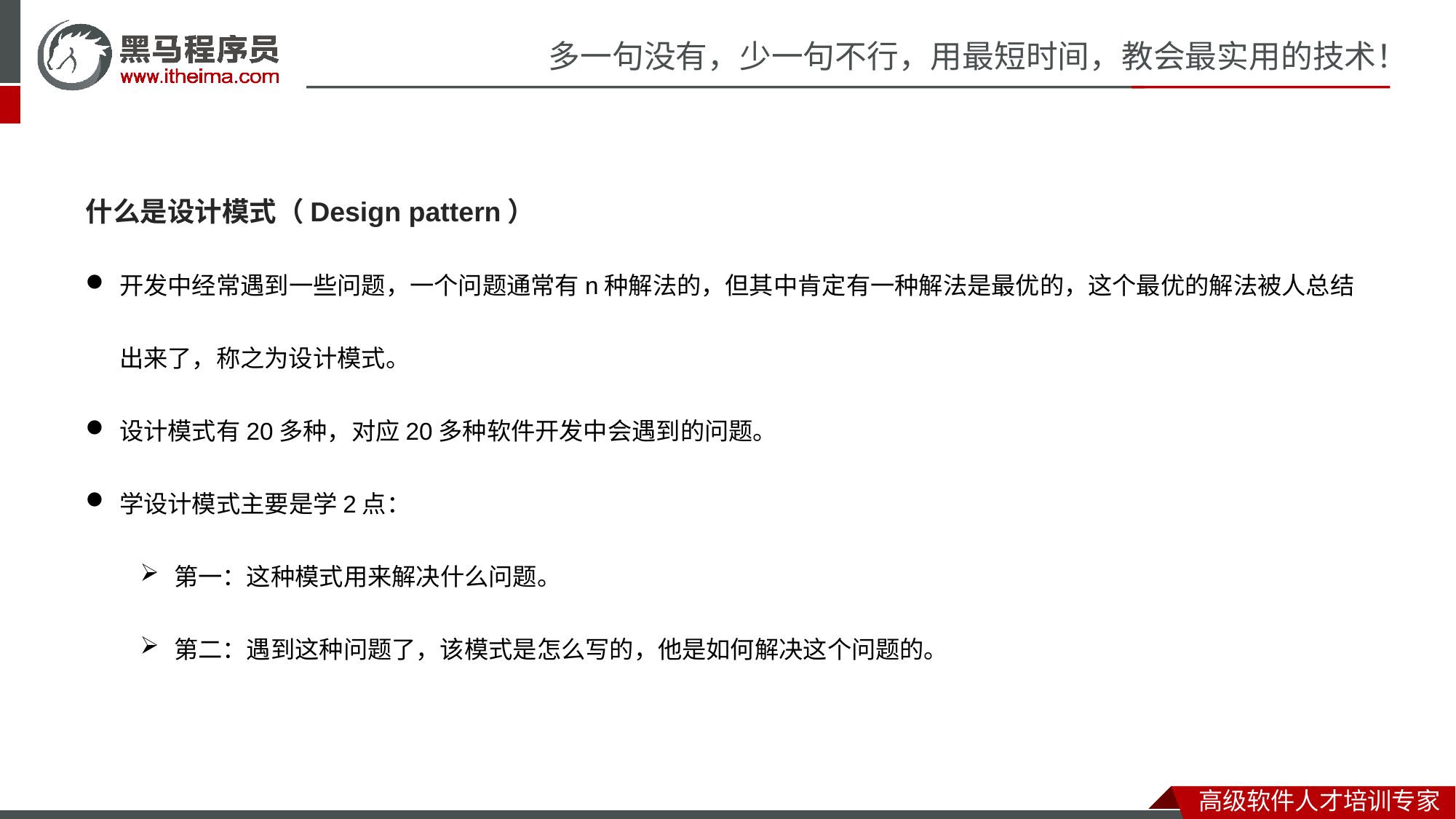

什么是设计模式（Design pattern）
开发中经常遇到一些问题，一个问题通常有n种解法的，但其中肯定有一种解法是最优的，这个最优的解法被人总结出来了，称之为设计模式。
设计模式有20多种，对应20多种软件开发中会遇到的问题。
学设计模式主要是学2点：
第一：这种模式用来解决什么问题。
第二：遇到这种问题了，该模式是怎么写的，他是如何解决这个问题的。